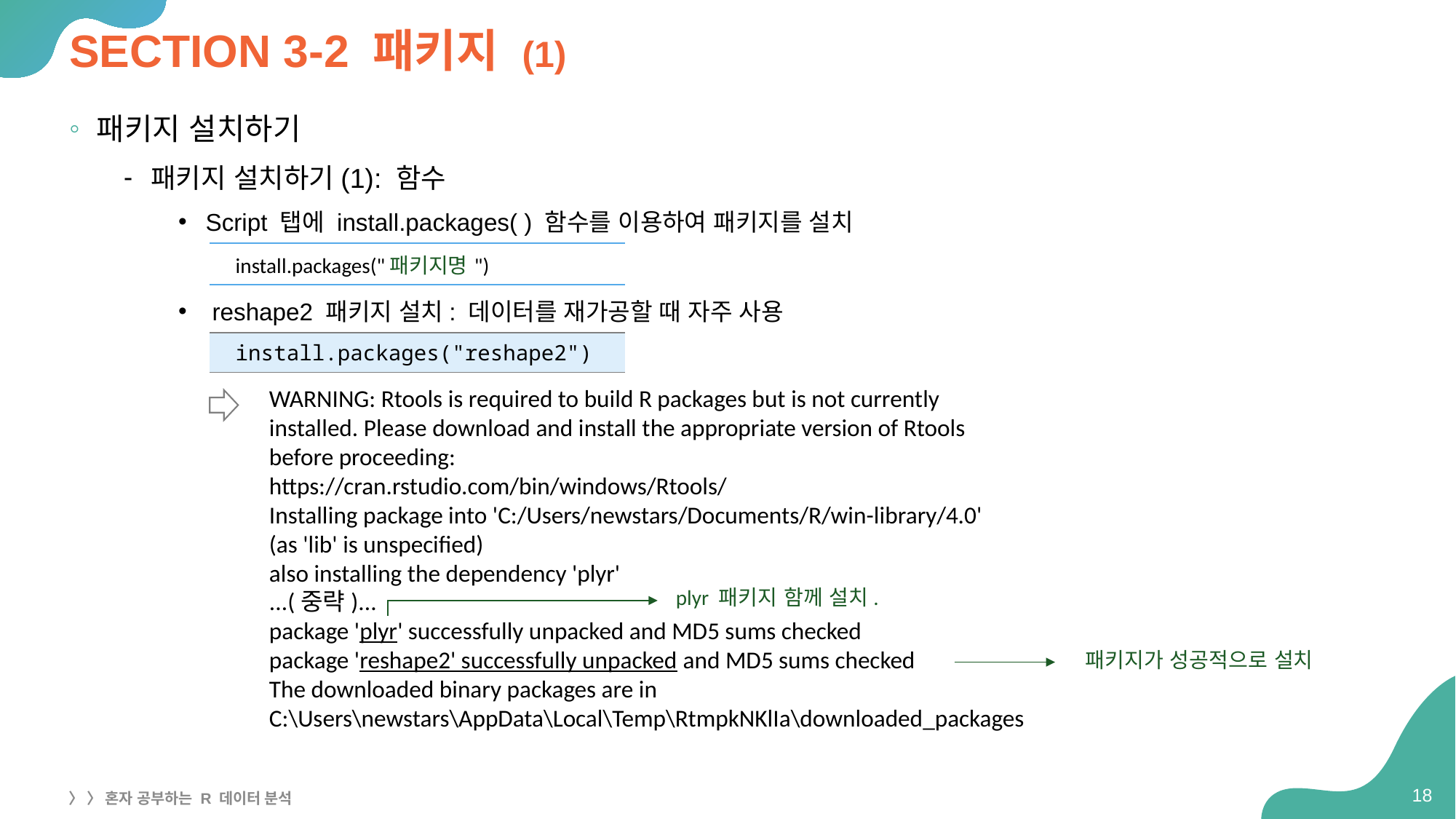

# SECTION 3-2 패키지 (1)
패키지 설치하기
패키지 설치하기(1): 함수
Script 탭에 install.packages( ) 함수를 이용하여 패키지를 설치

 reshape2 패키지 설치: 데이터를 재가공할 때 자주 사용
| install.packages("패키지명") |
| --- |
| install.packages("reshape2") |
| --- |
WARNING: Rtools is required to build R packages but is not currently
installed. Please download and install the appropriate version of Rtools
before proceeding:
https://cran.rstudio.com/bin/windows/Rtools/
Installing package into 'C:/Users/newstars/Documents/R/win-library/4.0'
(as 'lib' is unspecified)
also installing the dependency 'plyr'
...(중략)...
package 'plyr' successfully unpacked and MD5 sums checked
package 'reshape2' successfully unpacked and MD5 sums checked
The downloaded binary packages are in
C:\Users\newstars\AppData\Local\Temp\RtmpkNKlIa\downloaded_packages

plyr 패키지 함께 설치.

패키지가 성공적으로 설치
18
〉 〉 혼자 공부하는 R 데이터 분석